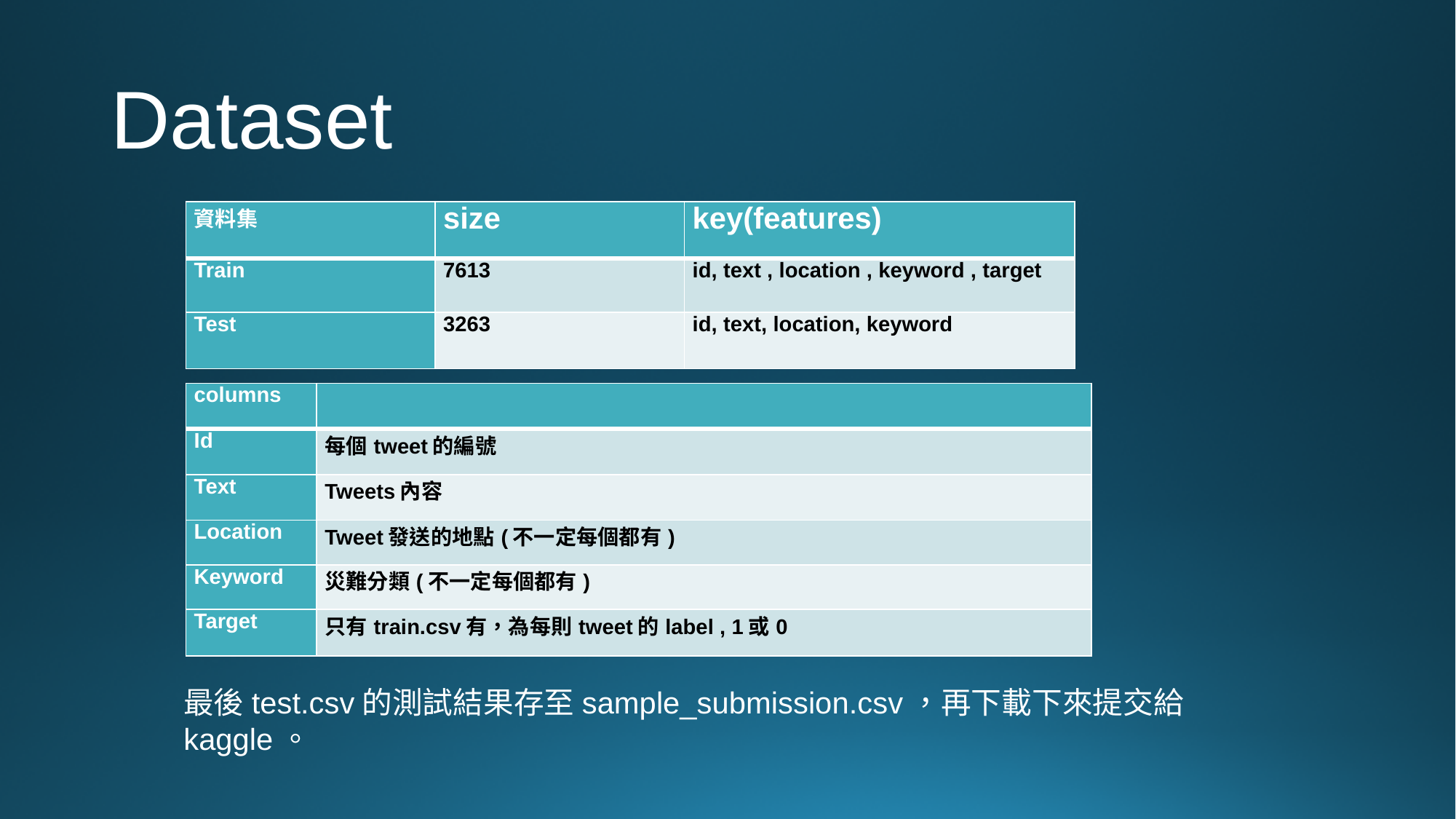

# Dataset
| 資料集 | size | key(features) |
| --- | --- | --- |
| Train | 7613 | id, text , location , keyword , target |
| Test | 3263 | id, text, location, keyword |
| columns |  |
| --- | --- |
| Id | 每個tweet的編號 |
| Text | Tweets內容 |
| Location | Tweet發送的地點(不一定每個都有) |
| Keyword | 災難分類(不一定每個都有) |
| Target | 只有train.csv有，為每則tweet的label , 1或0 |
最後test.csv的測試結果存至sample_submission.csv，再下載下來提交給kaggle。